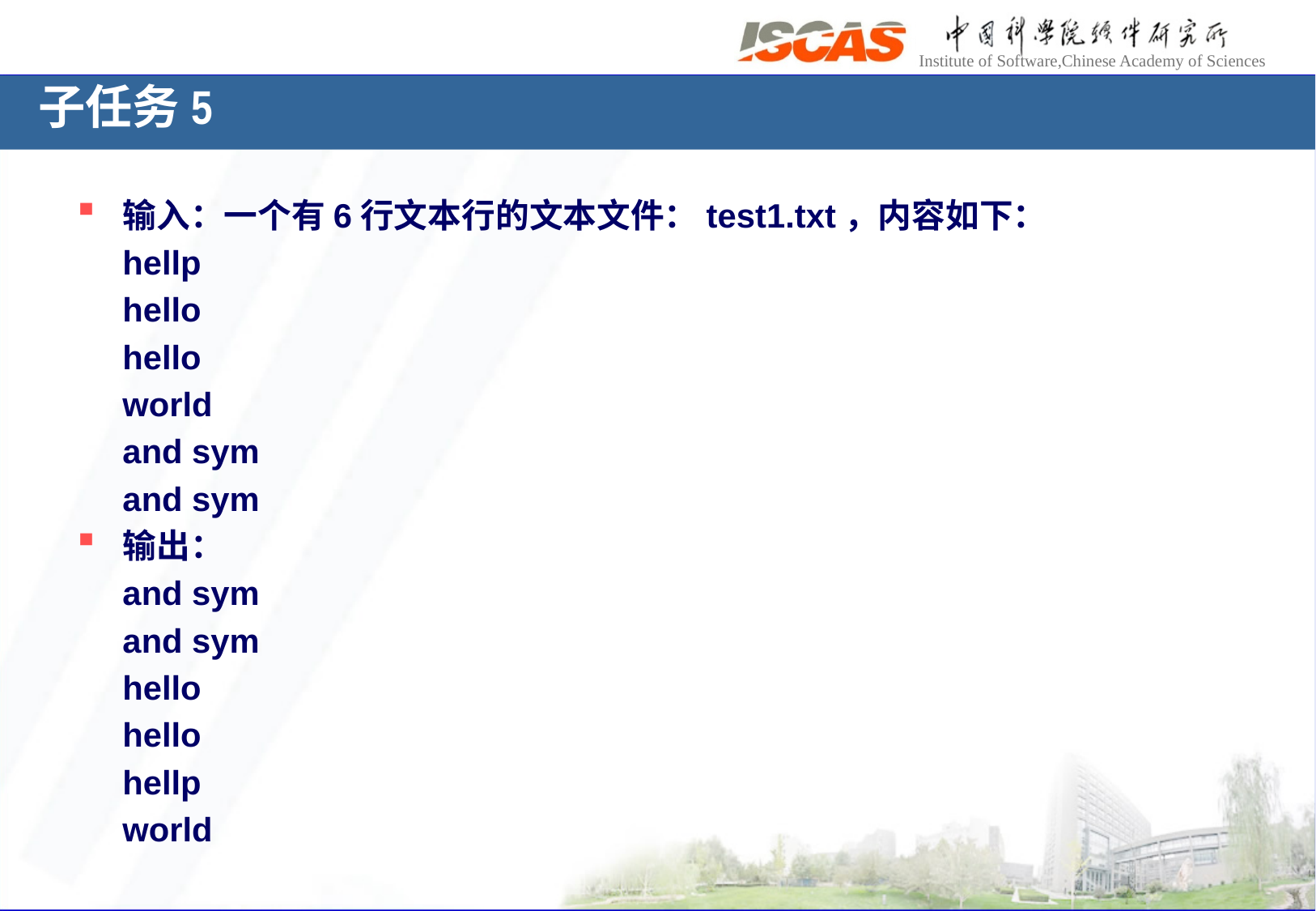

子任务5
输入：一个有6行文本行的文本文件：test1.txt，内容如下：
	hellp
	hello
	hello
	world
	and sym
	and sym
输出：
	and sym
	and sym
	hello
	hello
	hellp
	world